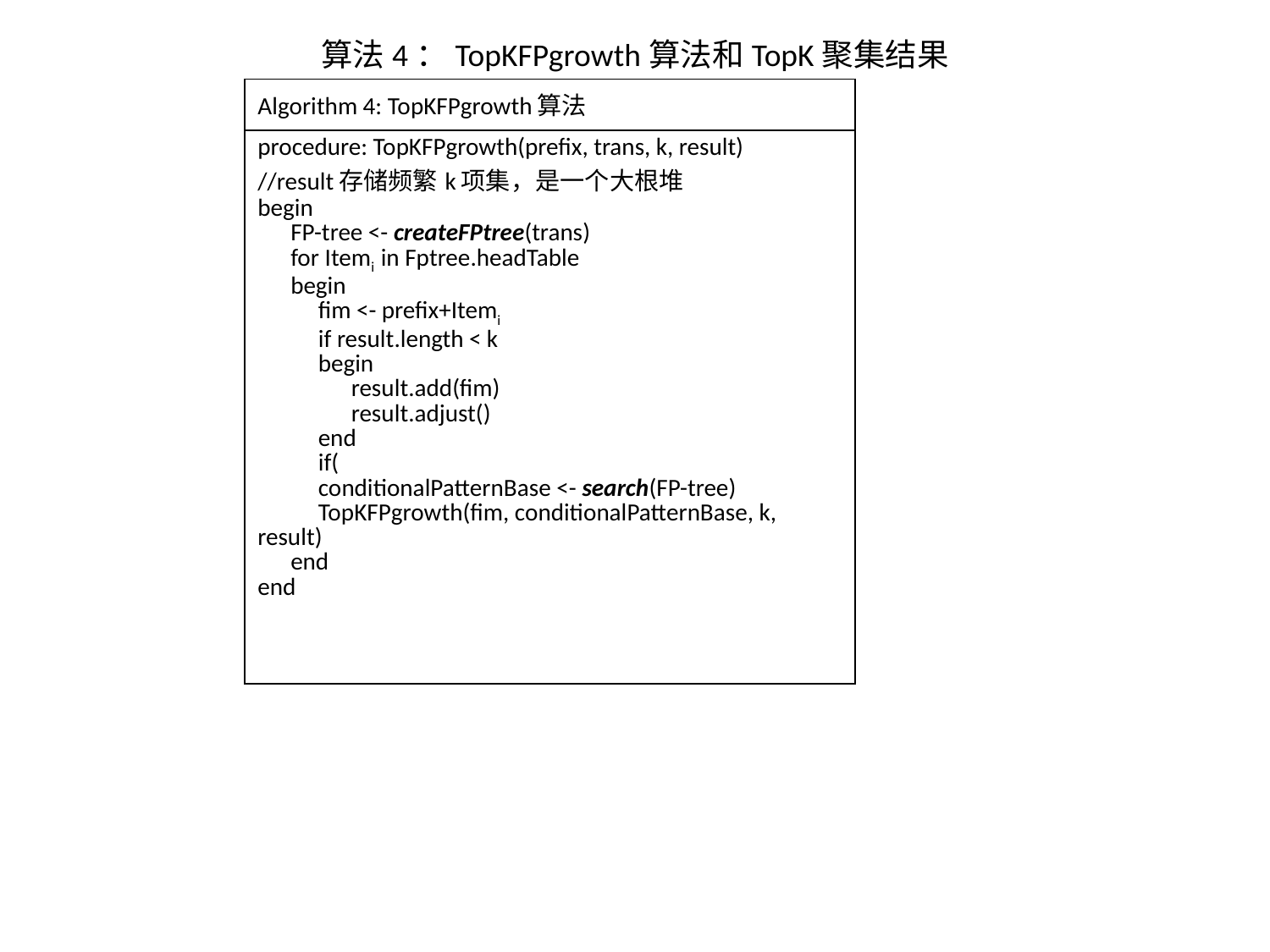

算法4：TopKFPgrowth算法和TopK聚集结果
| Algorithm 4: TopKFPgrowth算法 |
| --- |
| procedure: TopKFPgrowth(prefix, trans, k, result) //result存储频繁k项集，是一个大根堆 begin FP-tree <- createFPtree(trans) for Itemi in Fptree.headTable begin fim <- prefix+Itemi if result.length < k begin result.add(fim) result.adjust() end if( conditionalPatternBase <- search(FP-tree) TopKFPgrowth(fim, conditionalPatternBase, k, result) end end |